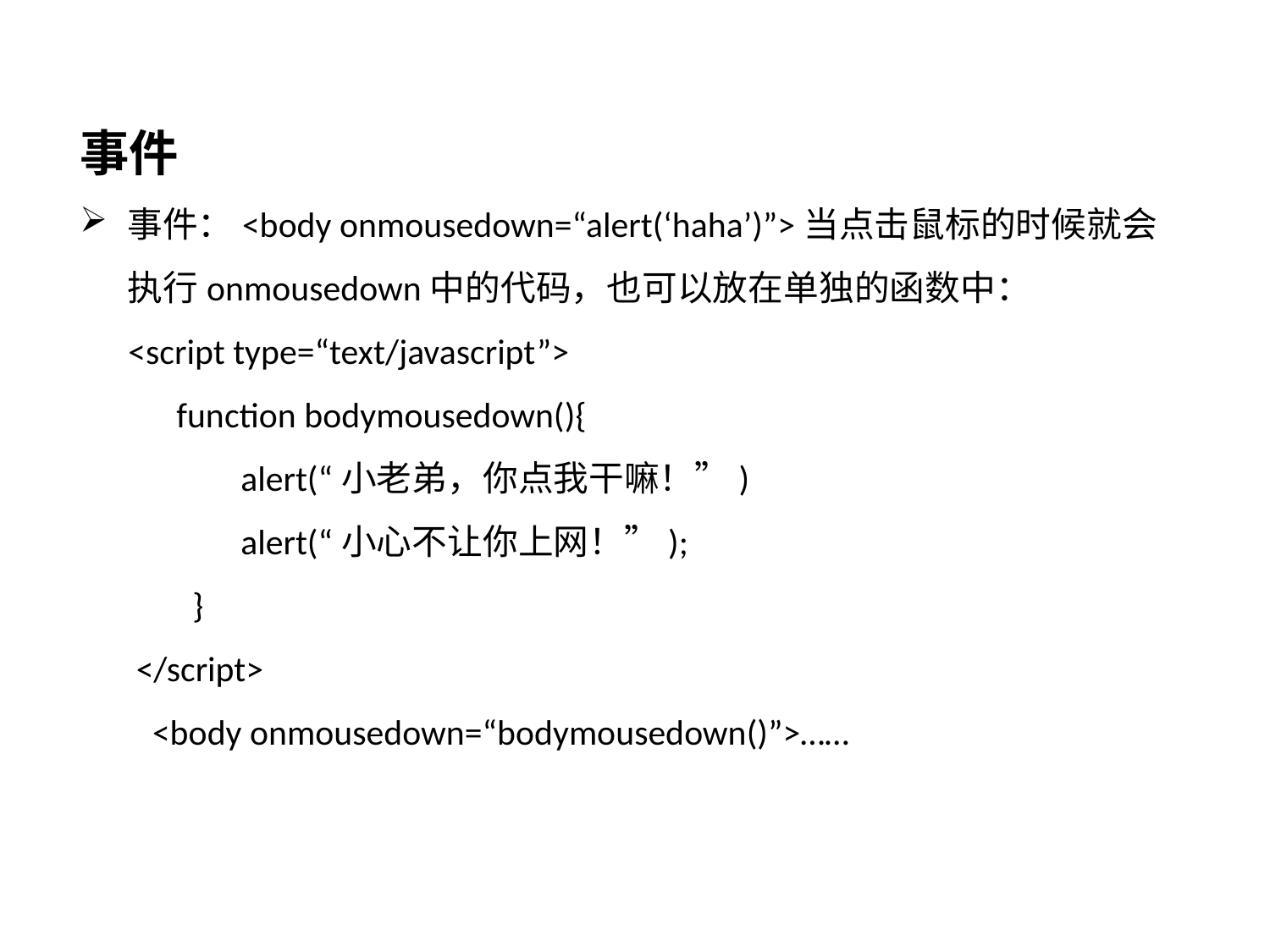

事件
事件：<body onmousedown=“alert(‘haha’)”>当点击鼠标的时候就会执行onmousedown中的代码，也可以放在单独的函数中：
      <script type=“text/javascript”>
            function bodymousedown(){
                    alert(“小老弟，你点我干嘛！”)
                    alert(“小心不让你上网！”);
              }
       </script>
         <body onmousedown=“bodymousedown()”>……